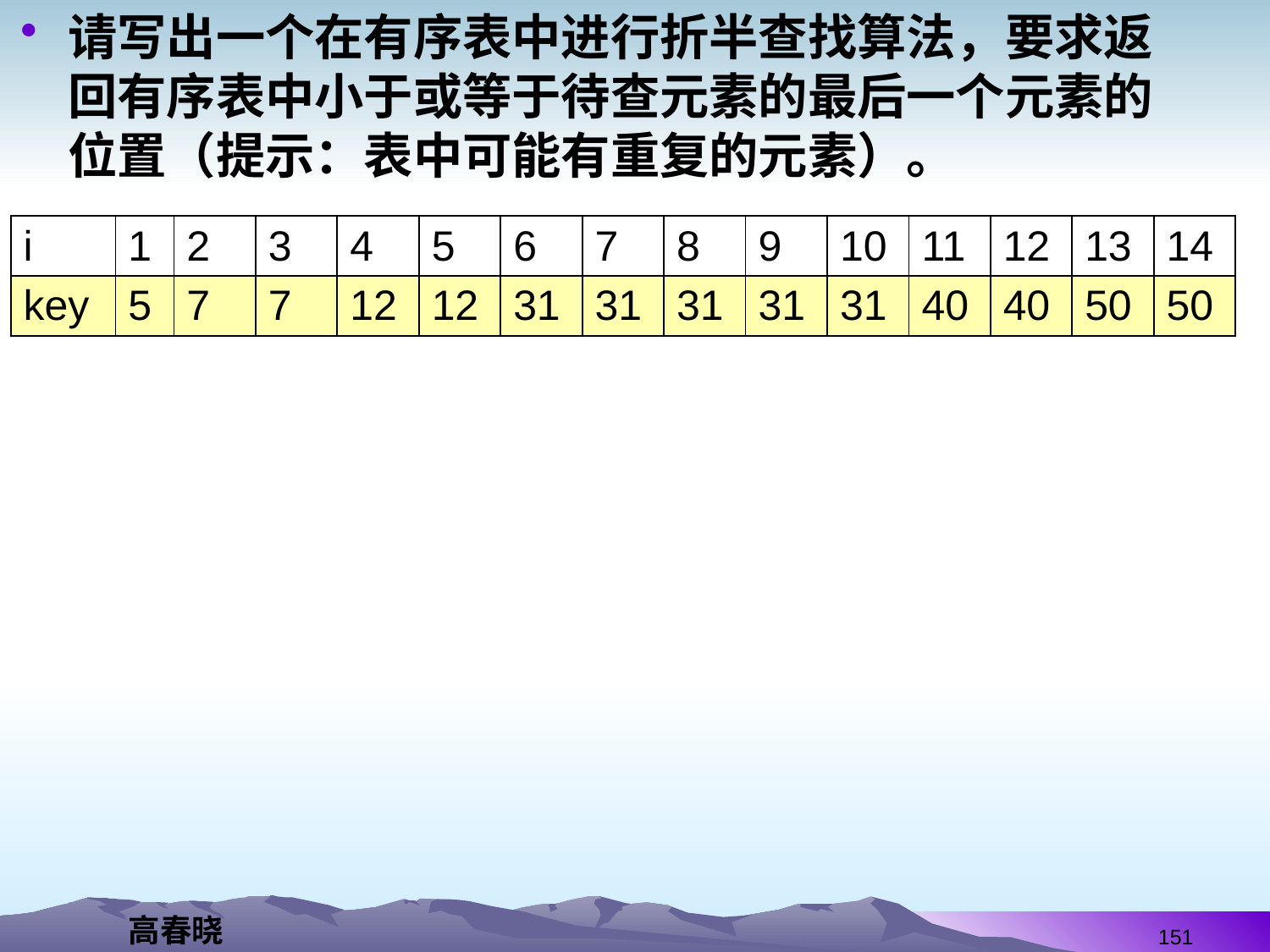

请写出一个在有序表中进行折半查找算法，要求返回有序表中小于或等于待查元素的最后一个元素的位置（提示：表中可能有重复的元素）。
| i | 1 | 2 | 3 | 4 | 5 | 6 | 7 | 8 | 9 | 10 | 11 | 12 | 13 | 14 |
| --- | --- | --- | --- | --- | --- | --- | --- | --- | --- | --- | --- | --- | --- | --- |
| key | 5 | 7 | 7 | 12 | 12 | 31 | 31 | 31 | 31 | 31 | 40 | 40 | 50 | 50 |
151